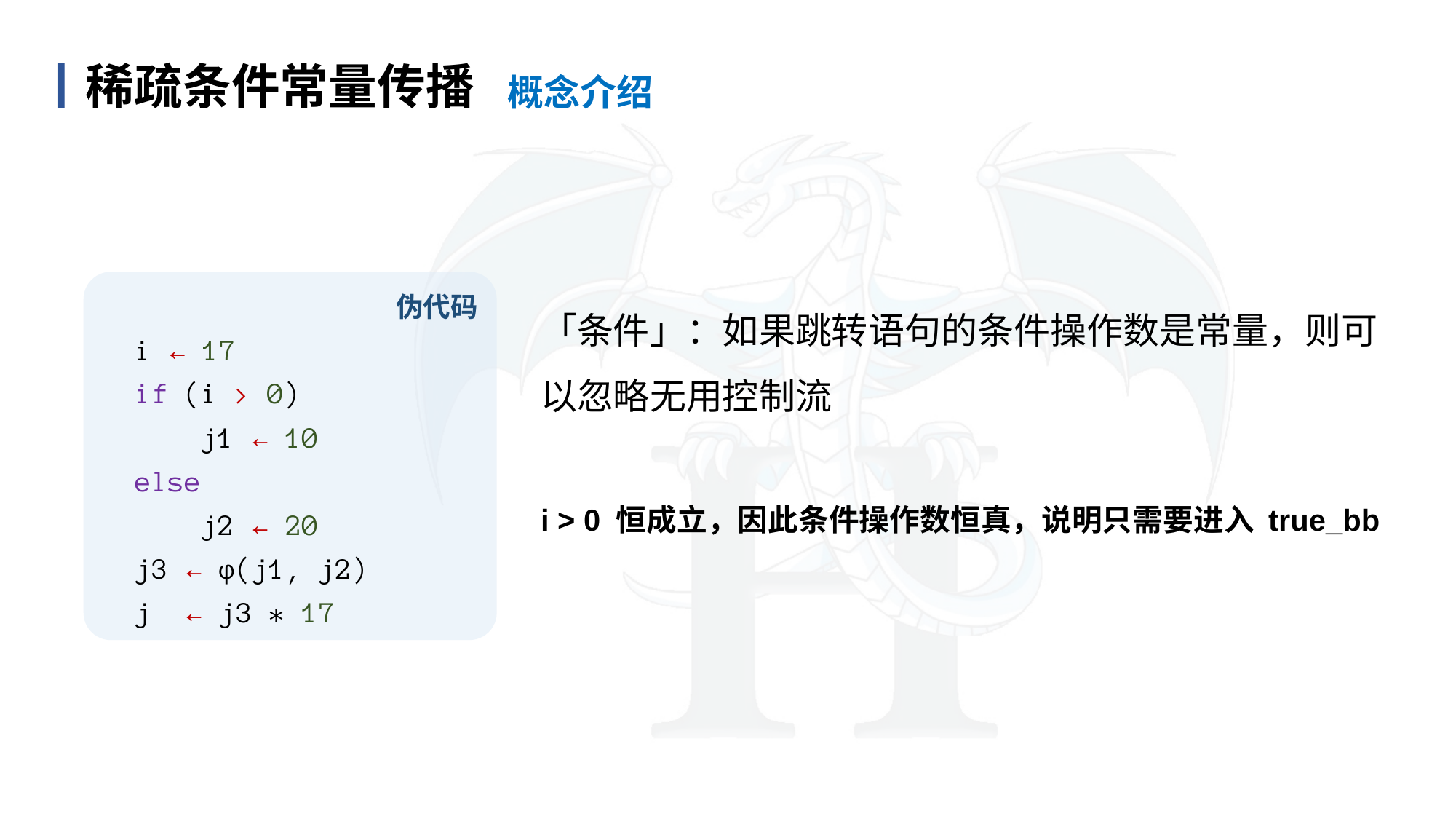

概念介绍
丨稀疏条件常量传播
目 录
content
伪代码
  i ← 17
  if (i > 0)
      j1 ← 10
  else
      j2 ← 20
  j3 ← φ(j1, j2)
  j  ← j3 * 17
「条件」：如果跳转语句的条件操作数是常量，则可以忽略无用控制流

i > 0 恒成立，因此条件操作数恒真，说明只需要进入 true_bb